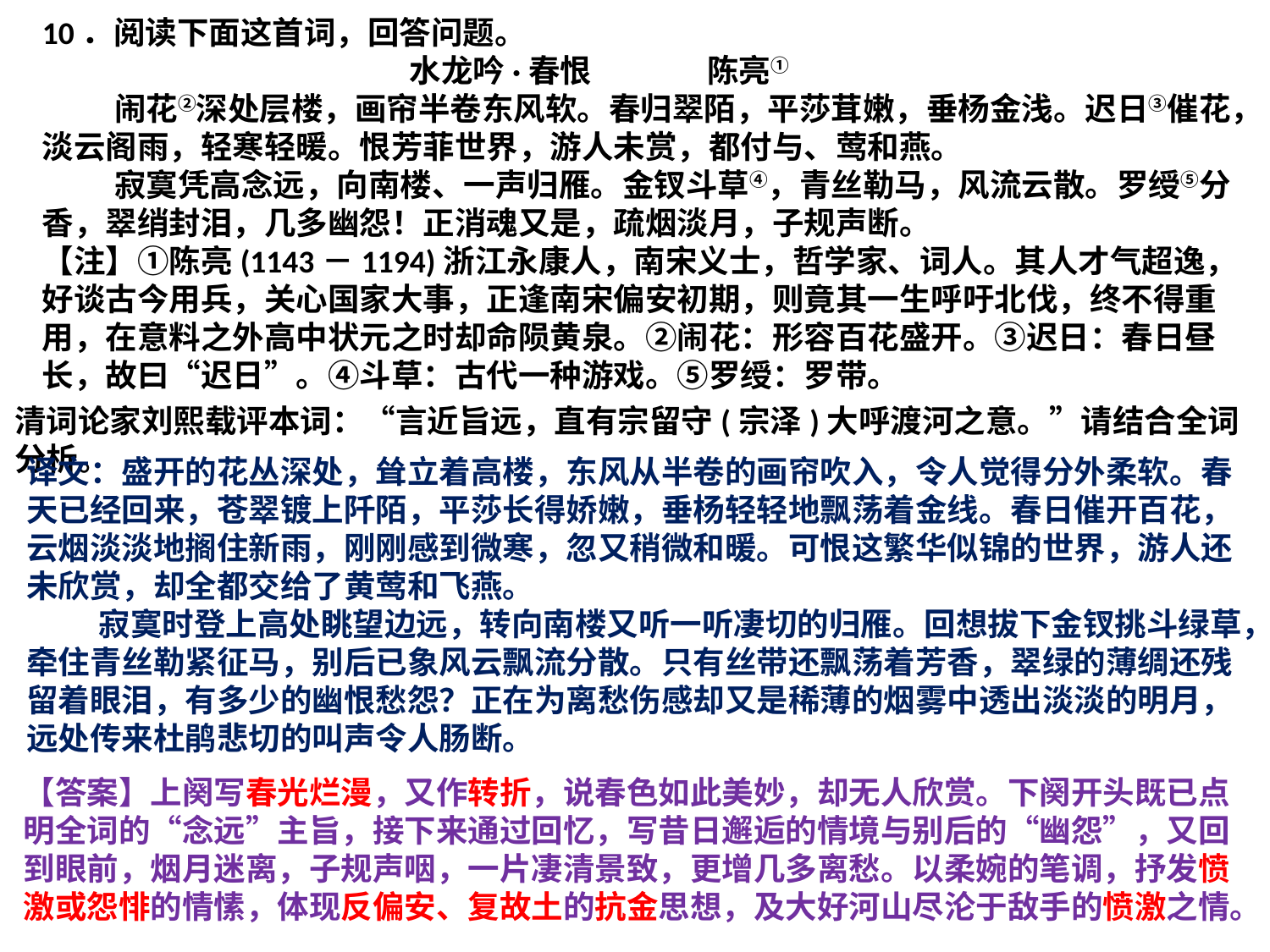

10．阅读下面这首词，回答问题。
                                                  水龙吟·春恨                陈亮①
         闹花②深处层楼，画帘半卷东风软。春归翠陌，平莎茸嫩，垂杨金浅。迟日③催花，淡云阁雨，轻寒轻暖。恨芳菲世界，游人未赏，都付与、莺和燕。
         寂寞凭高念远，向南楼、一声归雁。金钗斗草④，青丝勒马，风流云散。罗绶⑤分香，翠绡封泪，几多幽怨！正消魂又是，疏烟淡月，子规声断。
【注】①陈亮(1143－1194)浙江永康人，南宋义士，哲学家、词人。其人才气超逸，好谈古今用兵，关心国家大事，正逢南宋偏安初期，则竟其一生呼吁北伐，终不得重用，在意料之外高中状元之时却命陨黄泉。②闹花：形容百花盛开。③迟日：春日昼长，故曰“迟日”。④斗草：古代一种游戏。⑤罗绶：罗带。
清词论家刘熙载评本词：“言近旨远，直有宗留守(宗泽)大呼渡河之意。”请结合全词分析。
译文：盛开的花丛深处，耸立着高楼，东风从半卷的画帘吹入，令人觉得分外柔软。春天已经回来，苍翠镀上阡陌，平莎长得娇嫩，垂杨轻轻地飘荡着金线。春日催开百花，云烟淡淡地搁住新雨，刚刚感到微寒，忽又稍微和暖。可恨这繁华似锦的世界，游人还未欣赏，却全都交给了黄莺和飞燕。
         寂寞时登上高处眺望边远，转向南楼又听一听凄切的归雁。回想拔下金钗挑斗绿草，牵住青丝勒紧征马，别后已象风云飘流分散。只有丝带还飘荡着芳香，翠绿的薄绸还残留着眼泪，有多少的幽恨愁怨？正在为离愁伤感却又是稀薄的烟雾中透出淡淡的明月，远处传来杜鹃悲切的叫声令人肠断。
【答案】上阕写春光烂漫，又作转折，说春色如此美妙，却无人欣赏。下阕开头既已点明全词的“念远”主旨，接下来通过回忆，写昔日邂逅的情境与别后的“幽怨”，又回到眼前，烟月迷离，子规声咽，一片凄清景致，更增几多离愁。以柔婉的笔调，抒发愤激或怨悱的情愫，体现反偏安、复故土的抗金思想，及大好河山尽沦于敌手的愤激之情。